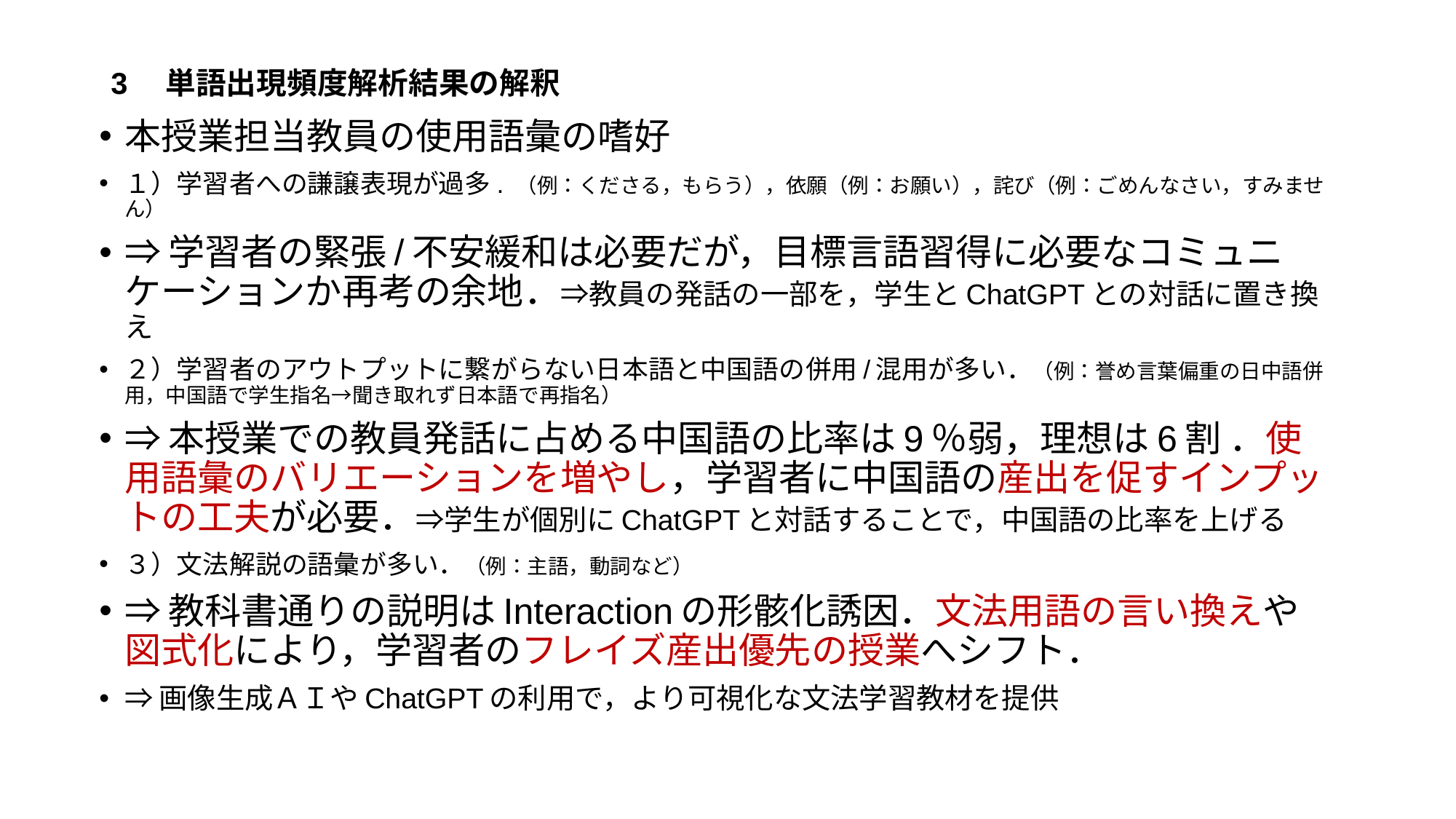

# 3　単語出現頻度解析結果の解釈
本授業担当教員の使用語彙の嗜好
１）学習者への謙譲表現が過多. （例：くださる，もらう），依願（例：お願い），詫び（例：ごめんなさい，すみません）
⇒学習者の緊張/不安緩和は必要だが，目標言語習得に必要なコミュニケーションか再考の余地．⇒教員の発話の一部を，学生とChatGPTとの対話に置き換え
２）学習者のアウトプットに繋がらない日本語と中国語の併用/混用が多い．（例：誉め言葉偏重の日中語併用，中国語で学生指名→聞き取れず日本語で再指名）
⇒本授業での教員発話に占める中国語の比率は9％弱，理想は6割 ．使用語彙のバリエーションを増やし，学習者に中国語の産出を促すインプットの工夫が必要．⇒学生が個別にChatGPTと対話することで，中国語の比率を上げる
３）文法解説の語彙が多い．（例：主語，動詞など）
⇒教科書通りの説明はInteractionの形骸化誘因．文法用語の言い換えや図式化により，学習者のフレイズ産出優先の授業へシフト．
⇒画像生成ＡＩやChatGPTの利用で，より可視化な文法学習教材を提供